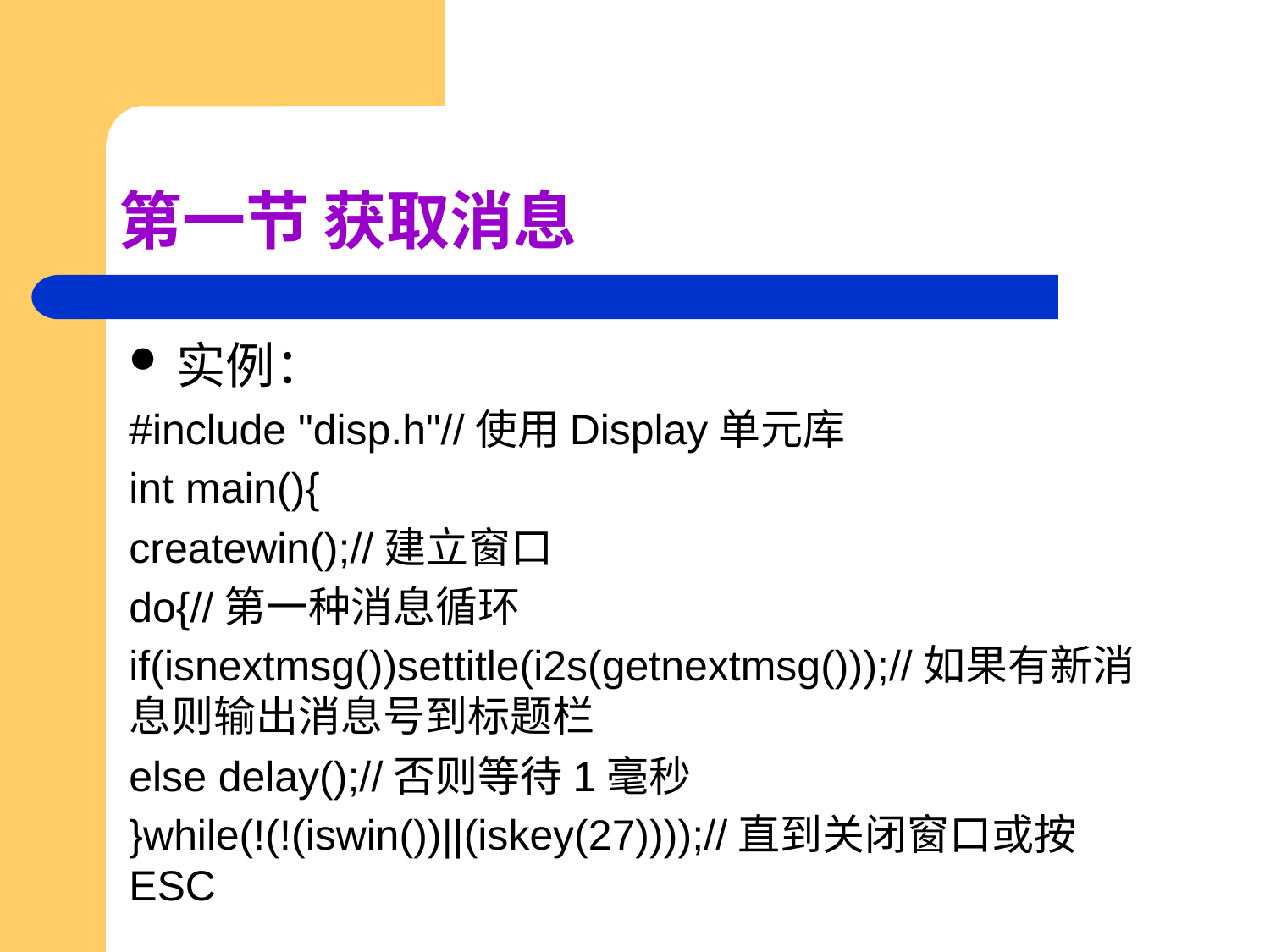

# 第一节 获取消息
实例：
#include "disp.h"//使用Display单元库
int main(){
createwin();//建立窗口
do{//第一种消息循环
if(isnextmsg())settitle(i2s(getnextmsg()));//如果有新消息则输出消息号到标题栏
else delay();//否则等待1毫秒
}while(!(!(iswin())||(iskey(27))));//直到关闭窗口或按ESC